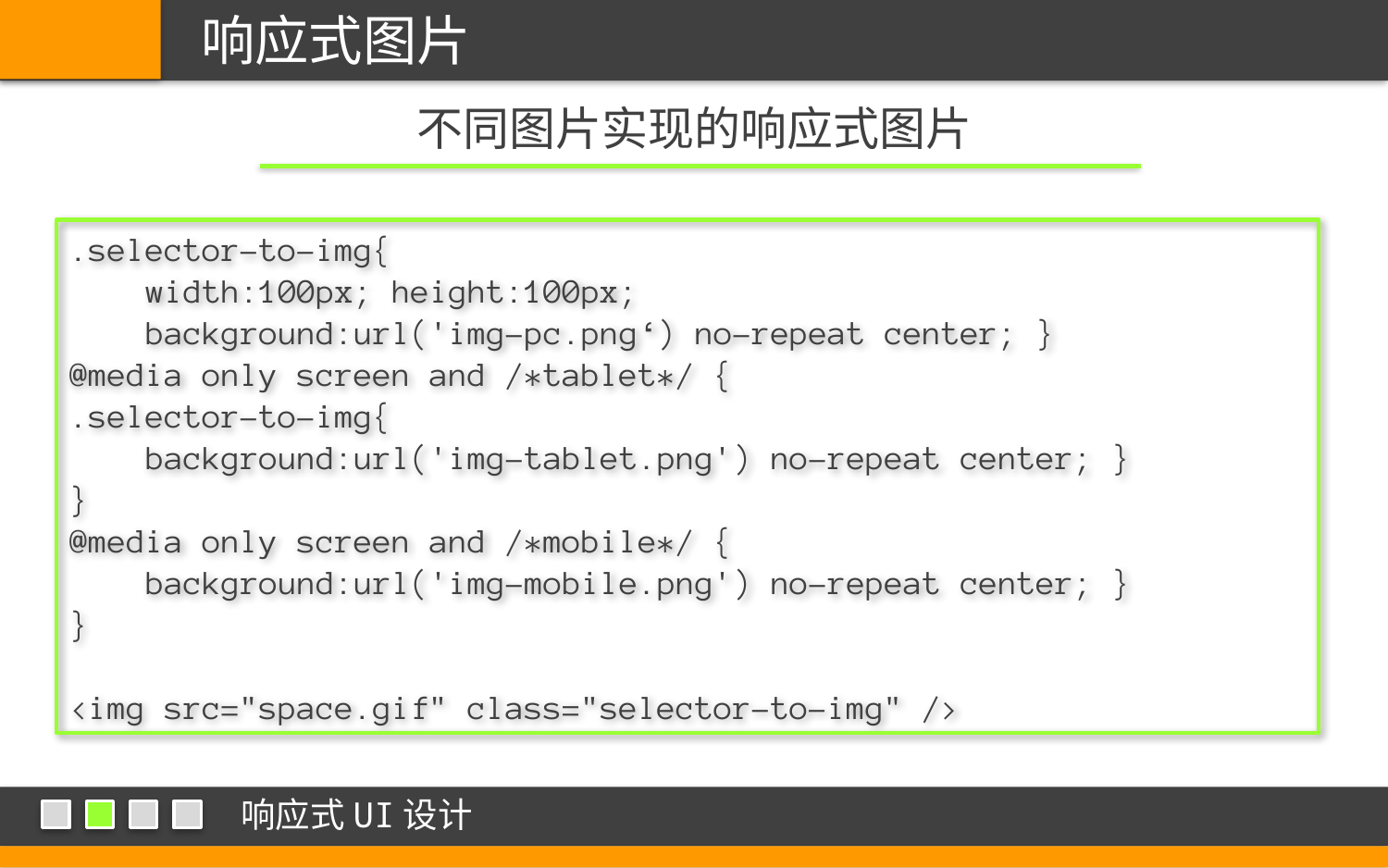

响应式图片
不同图片实现的响应式图片
.selector-to-img{
    width:100px; height:100px;
    background:url('img-pc.png‘) no-repeat center; }
@media only screen and /*tablet*/ {
.selector-to-img{
    background:url('img-tablet.png') no-repeat center; }
}
@media only screen and /*mobile*/ {
    background:url('img-mobile.png') no-repeat center; }
}

<img src="space.gif" class="selector-to-img" />
响应式UI设计